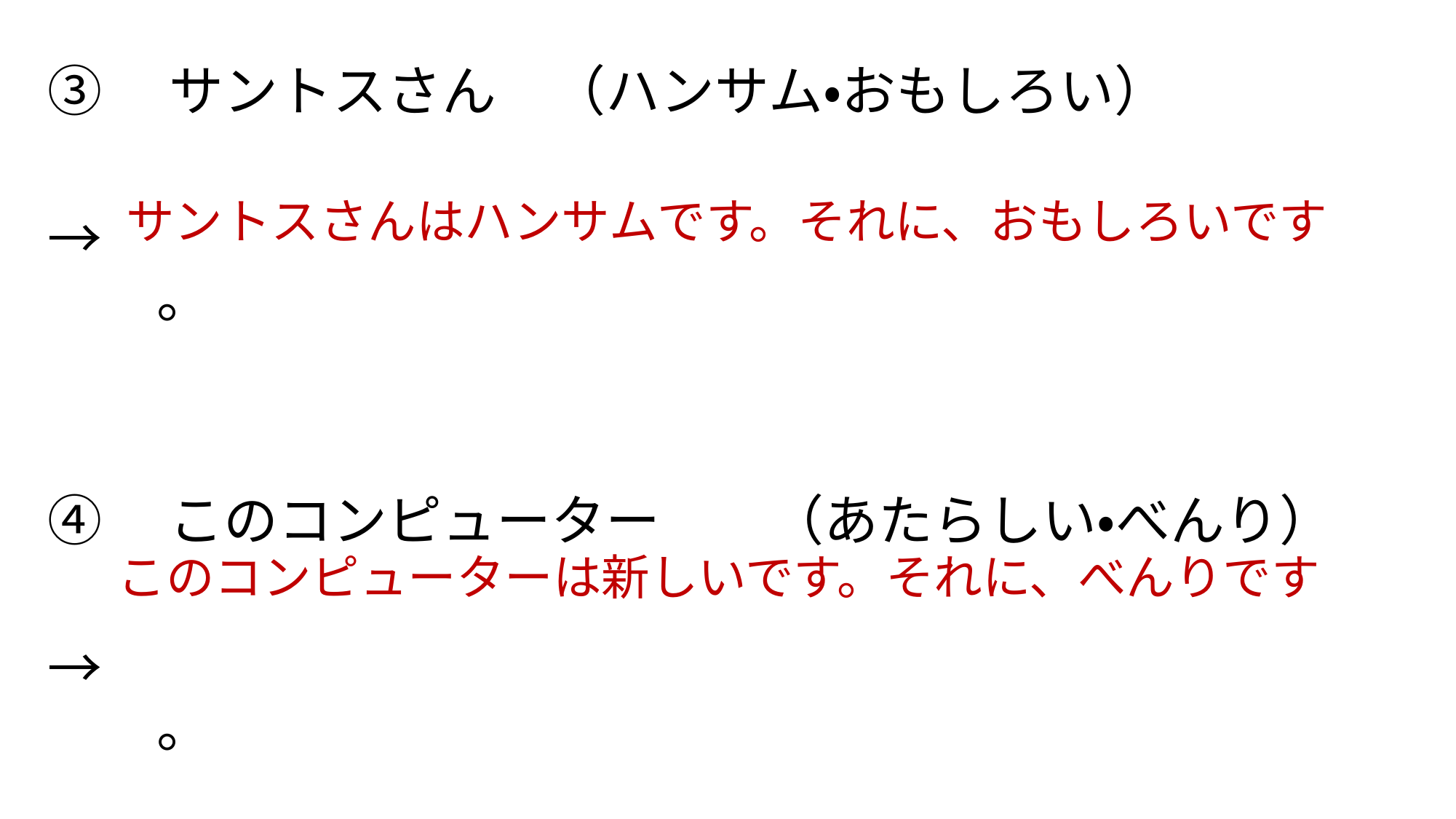

③　サントスさん　（ハンサム・おもしろい）

→　												。

④　このコンピューター　　（あたらしい・べんり）

→　												。

サントスさんはハンサムです。それに、おもしろいです
このコンピューターは新しいです。それに、べんりです